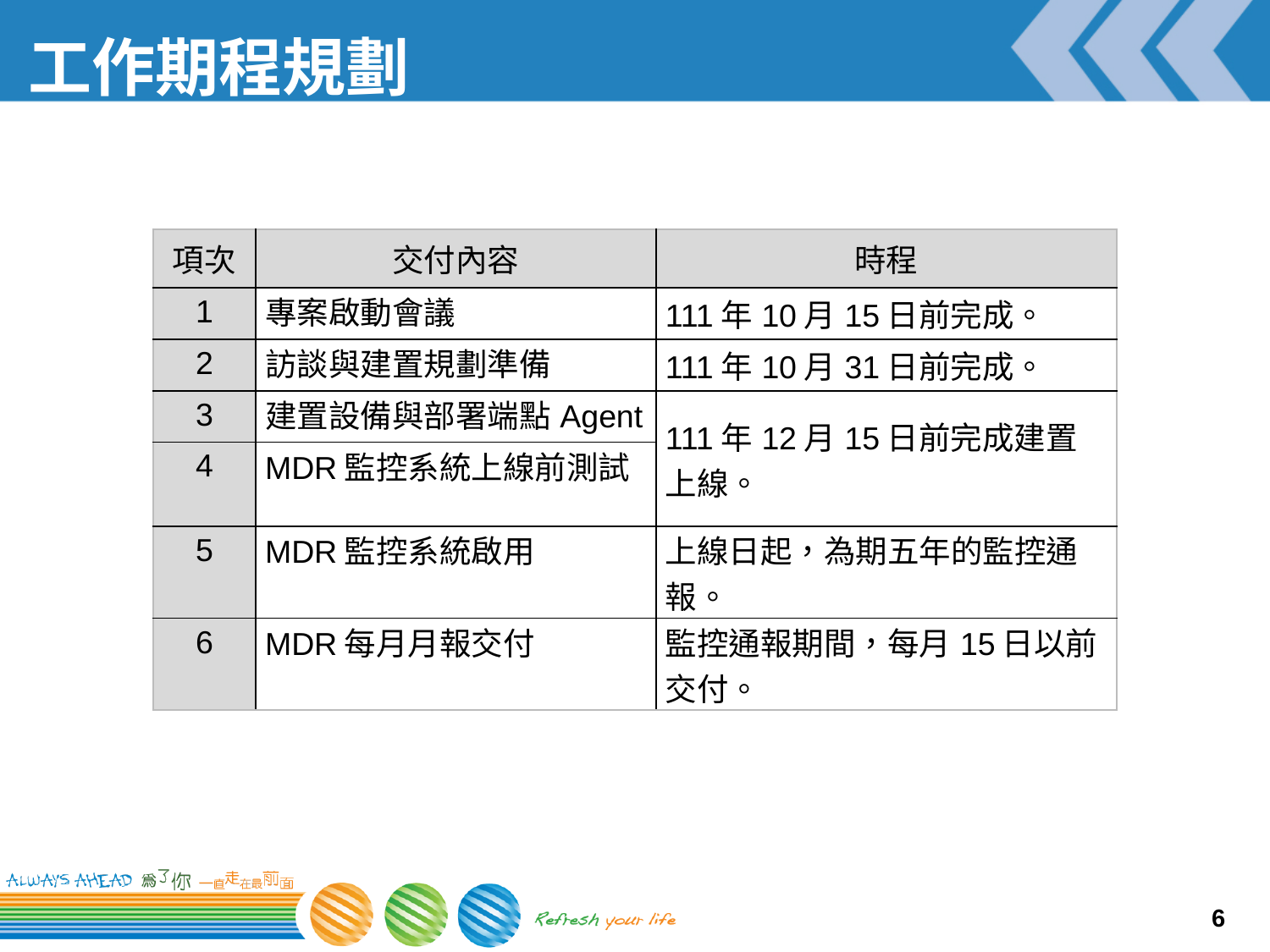

# 工作期程規劃
| 項次 | 交付內容 | 時程 |
| --- | --- | --- |
| 1 | 專案啟動會議 | 111年10月15日前完成。 |
| 2 | 訪談與建置規劃準備 | 111年10月31日前完成。 |
| 3 | 建置設備與部署端點Agent | 111年12月15日前完成建置上線。 |
| 4 | MDR監控系統上線前測試 |  |
| 5 | MDR監控系統啟用 | 上線日起，為期五年的監控通報。 |
| 6 | MDR每月月報交付 | 監控通報期間，每月15日以前交付。 |
6